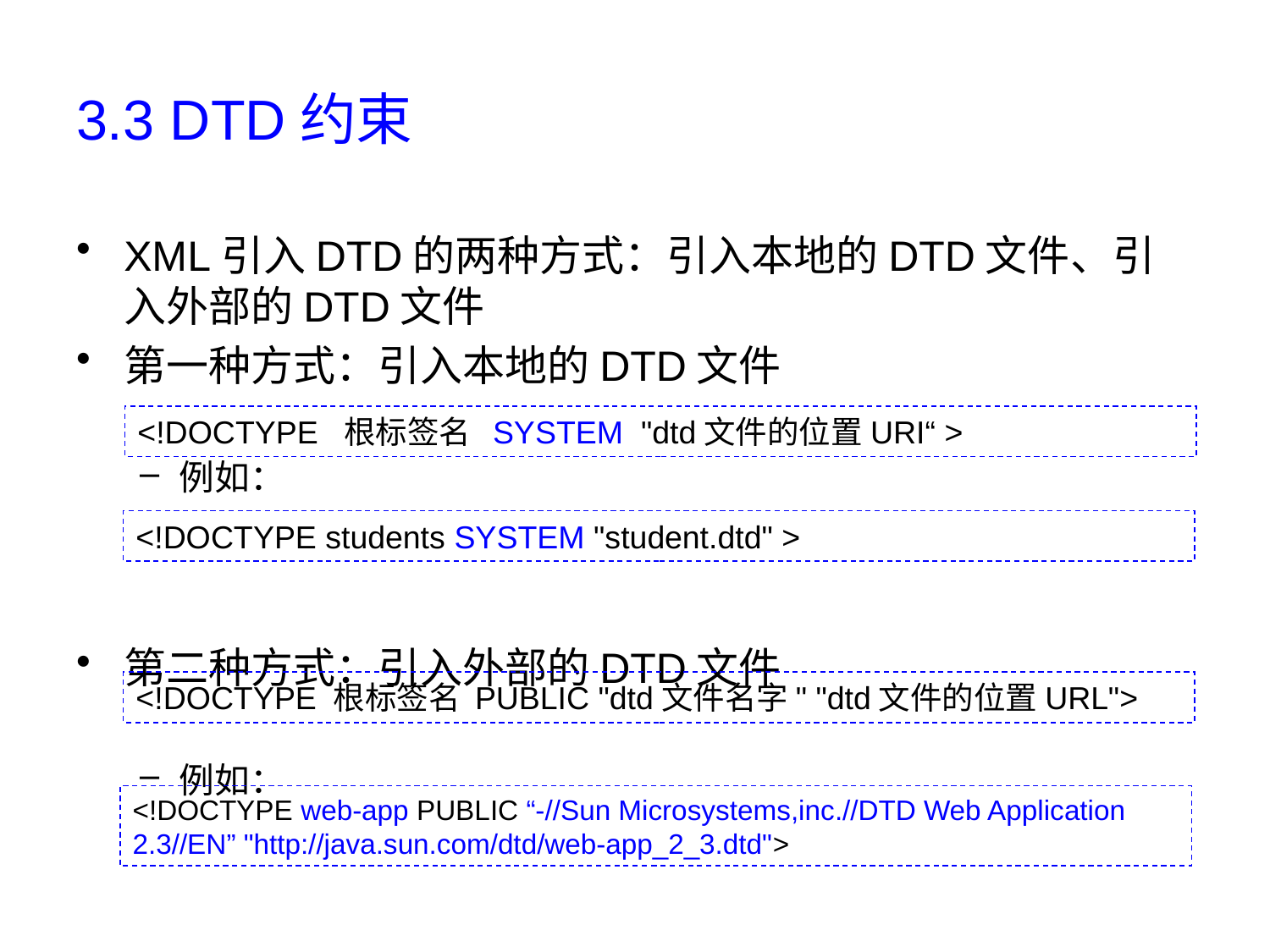

# 3.3 DTD约束
XML引入DTD的两种方式：引入本地的DTD文件、引入外部的DTD文件
第一种方式：引入本地的DTD文件

例如：

第二种方式：引入外部的DTD文件

例如：

<!DOCTYPE  根标签名  SYSTEM  "dtd文件的位置URI“ >
<!DOCTYPE students SYSTEM "student.dtd" >
<!DOCTYPE 根标签名 PUBLIC "dtd文件名字" "dtd文件的位置URL">
<!DOCTYPE web-app PUBLIC “-//Sun Microsystems,inc.//DTD Web Application 2.3//EN” "http://java.sun.com/dtd/web-app_2_3.dtd">